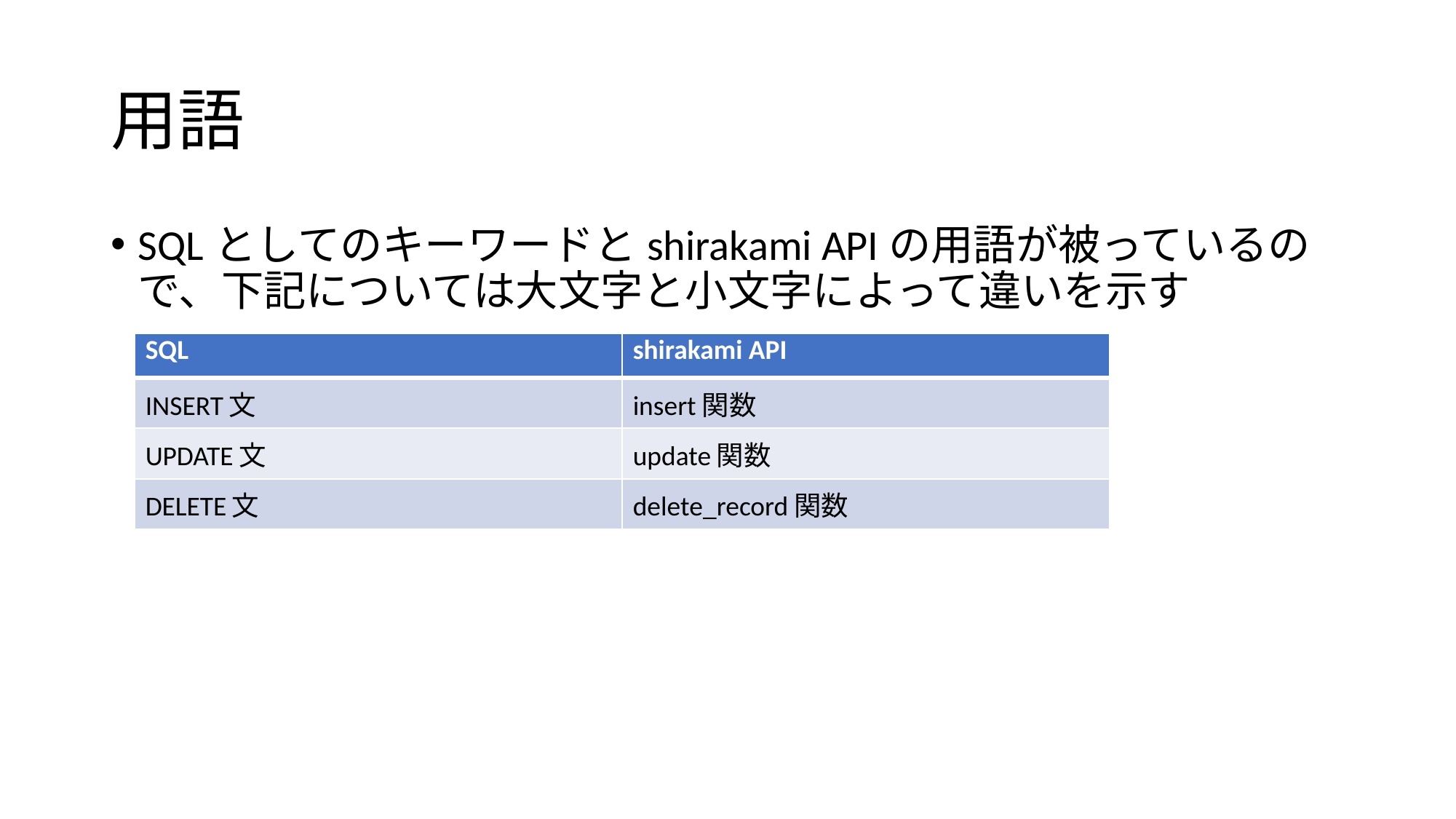

# 用語
SQLとしてのキーワードとshirakami APIの用語が被っているので、下記については大文字と小文字によって違いを示す
| SQL | shirakami API |
| --- | --- |
| INSERT文 | insert関数 |
| UPDATE文 | update関数 |
| DELETE文 | delete\_record関数 |